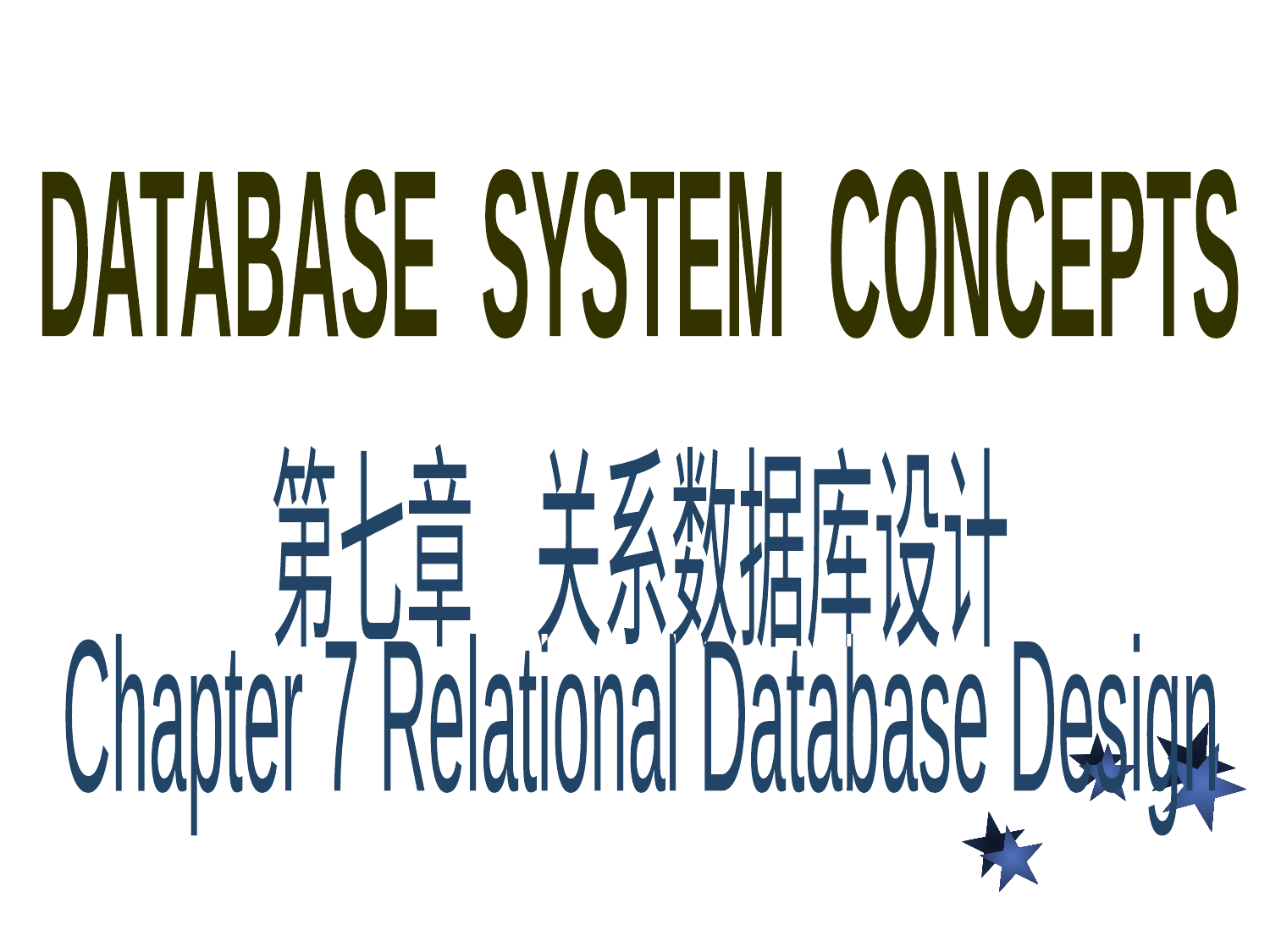

DATABASE  SYSTEM  CONCEPTS
第七章    关系数据库设计
Chapter 7 Relational Database Design